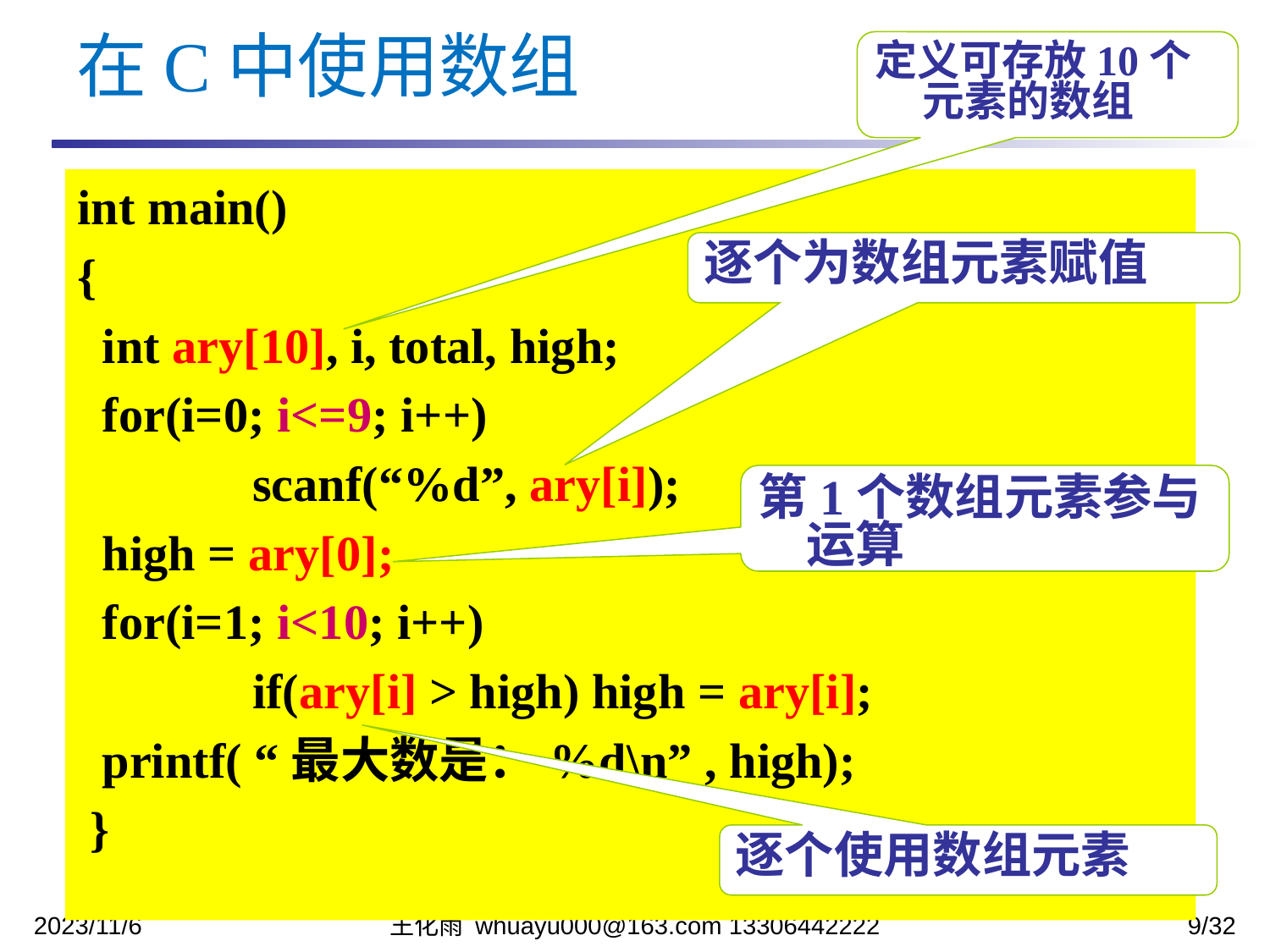

在C中使用数组
定义可存放10个元素的数组
int main()
{
  int ary[10], i, total, high;
  for(i=0; i<=9; i++)
		scanf(“%d”, ary[i]);
  high = ary[0];
  for(i=1; i<10; i++)
  		if(ary[i] > high) high = ary[i];
  printf( “最大数是：%d\n” , high);
 }
逐个为数组元素赋值
第1个数组元素参与运算
逐个使用数组元素
2023/11/6
王化雨 whuayu000@163.com 13306442222
9/32